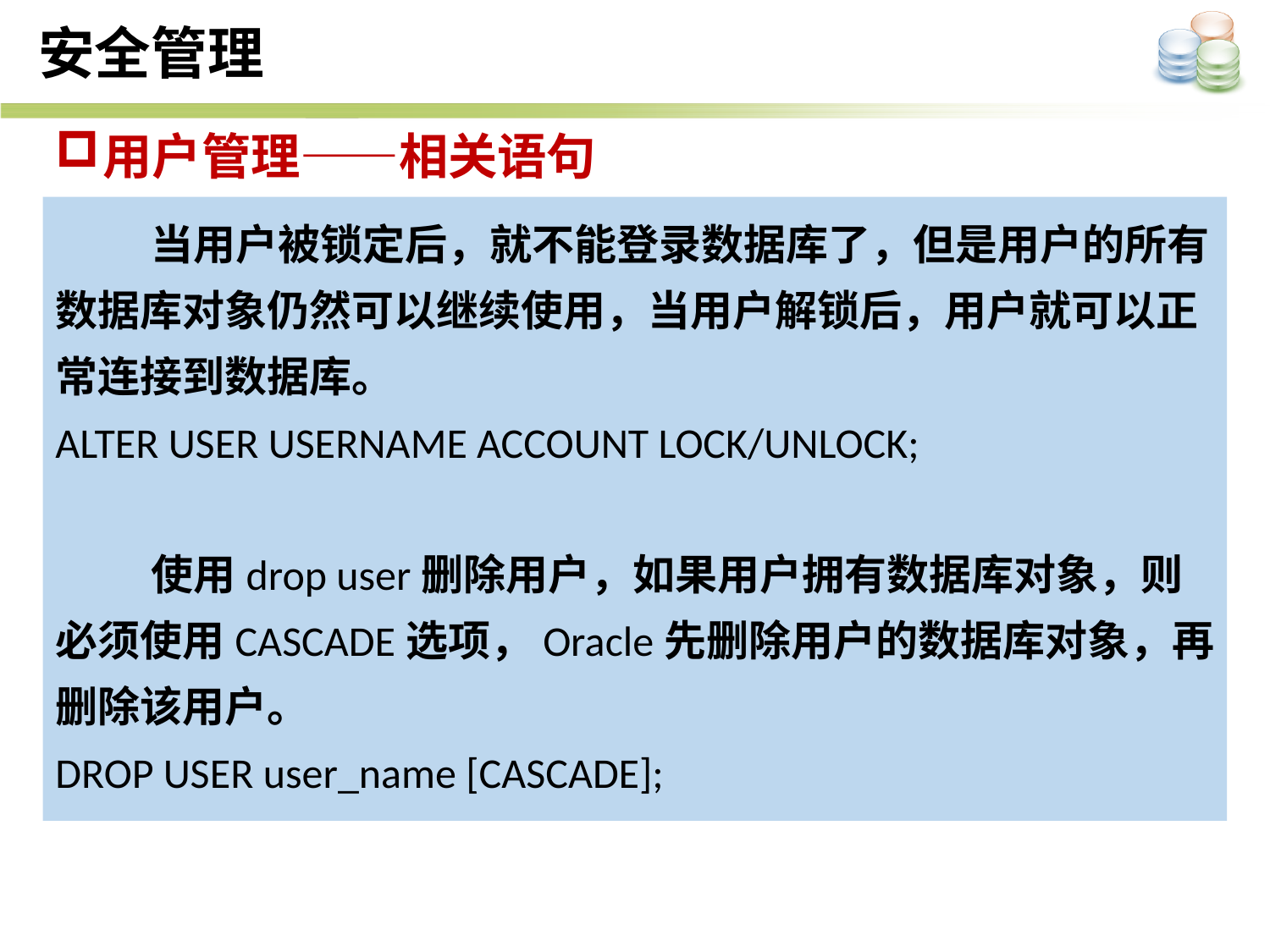

安全管理
用户管理——相关语句
         当用户被锁定后，就不能登录数据库了，但是用户的所有数据库对象仍然可以继续使用，当用户解锁后，用户就可以正常连接到数据库。
ALTER USER USERNAME ACCOUNT LOCK/UNLOCK;

         使用drop user删除用户，如果用户拥有数据库对象，则必须使用CASCADE选项，Oracle先删除用户的数据库对象，再删除该用户。
DROP USER user_name [CASCADE];

15